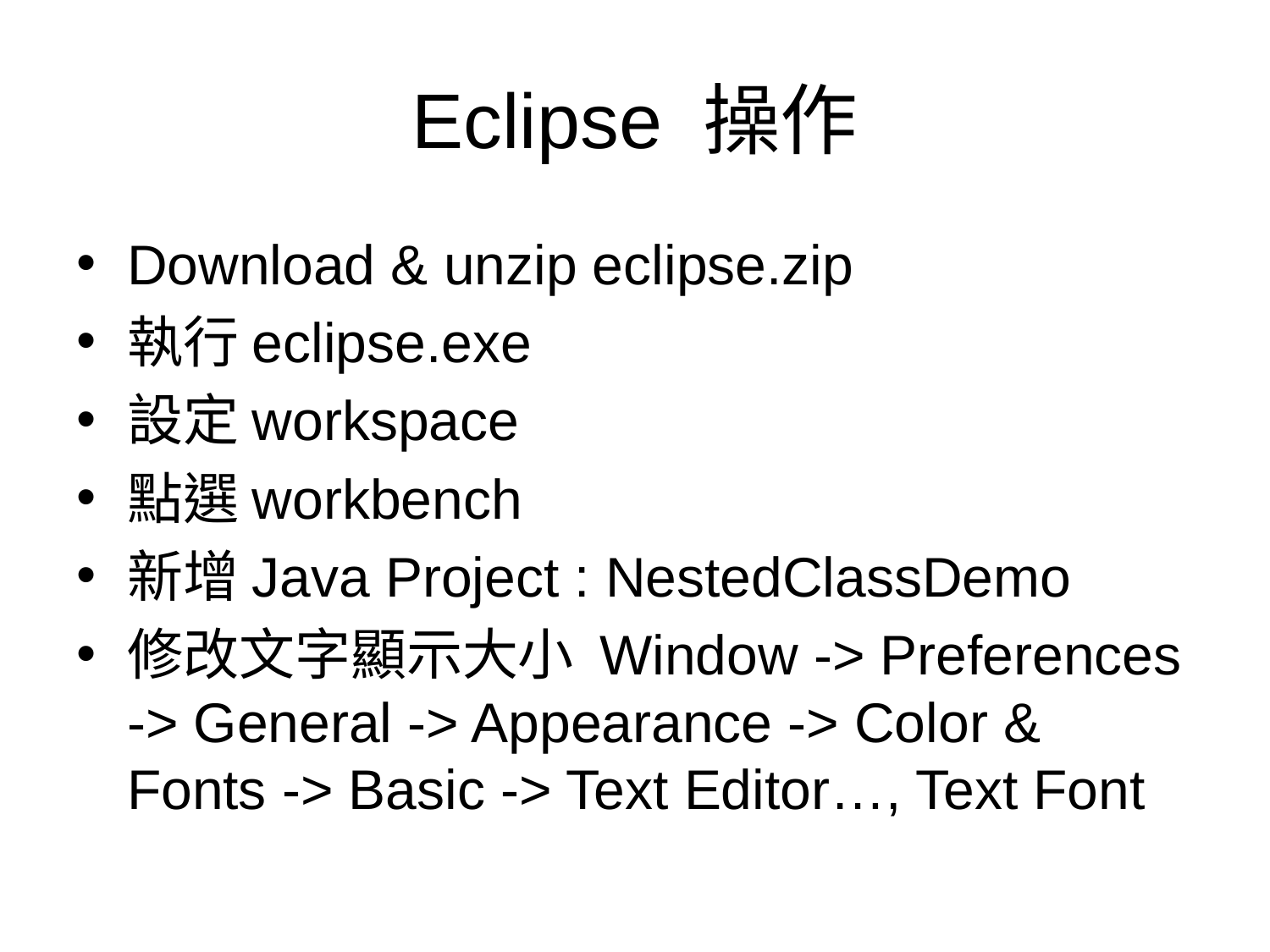

# Eclipse 操作
Download & unzip eclipse.zip
執行eclipse.exe
設定workspace
點選workbench
新增Java Project : NestedClassDemo
修改文字顯示大小 Window -> Preferences -> General -> Appearance -> Color & Fonts -> Basic -> Text Editor…, Text Font